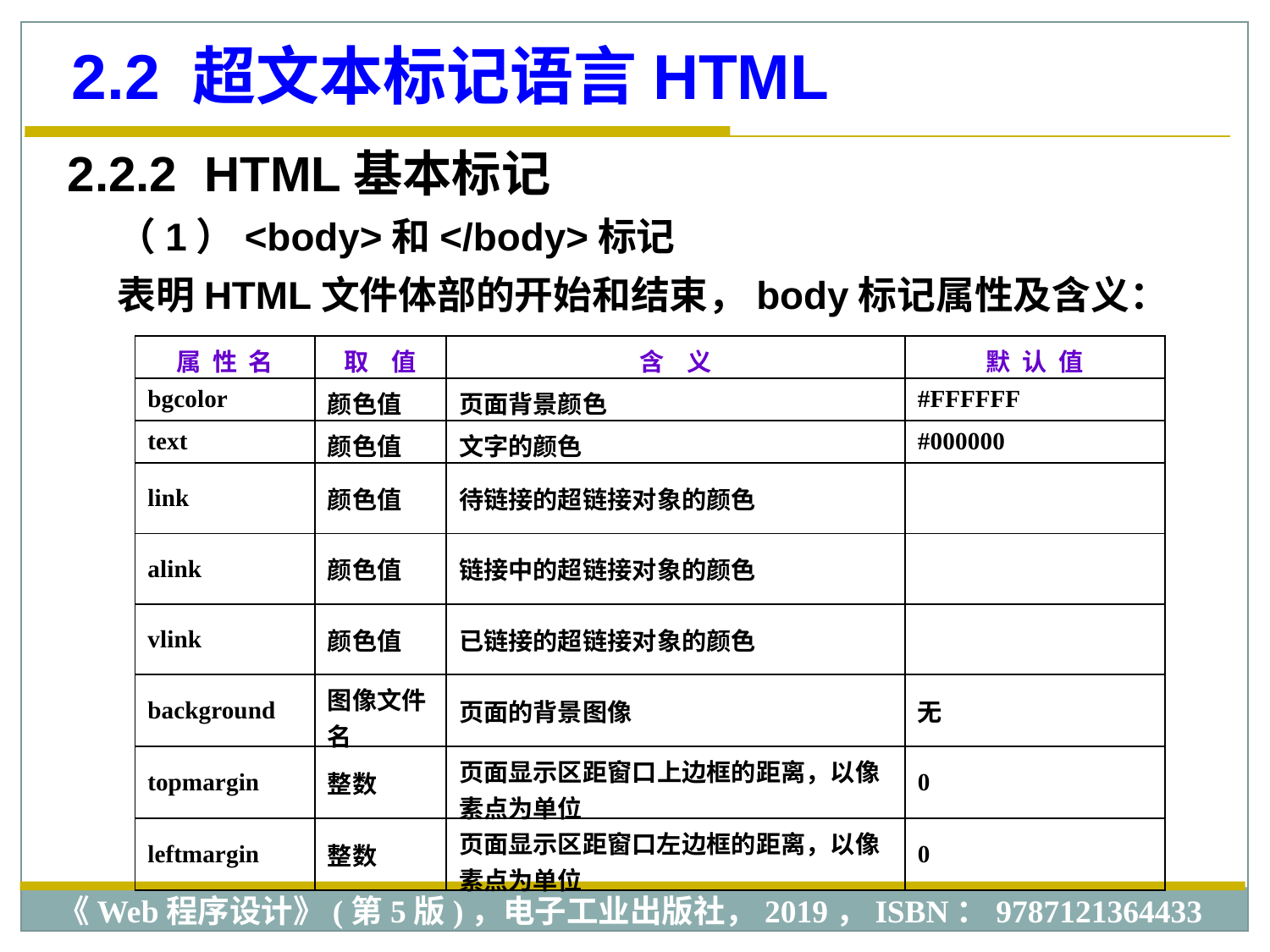

2.2 超文本标记语言HTML
2.2.2  HTML基本标记
（1）<body>和</body>标记
表明HTML文件体部的开始和结束，body标记属性及含义：

| 属 性 名 | 取 值 | 含 义 | 默 认 值 |
| --- | --- | --- | --- |
| bgcolor | 颜色值 | 页面背景颜色 | #FFFFFF |
| text | 颜色值 | 文字的颜色 | #000000 |
| link | 颜色值 | 待链接的超链接对象的颜色 |  |
| alink | 颜色值 | 链接中的超链接对象的颜色 |  |
| vlink | 颜色值 | 已链接的超链接对象的颜色 |  |
| background | 图像文件名 | 页面的背景图像 | 无 |
| topmargin | 整数 | 页面显示区距窗口上边框的距离，以像素点为单位 | 0 |
| leftmargin | 整数 | 页面显示区距窗口左边框的距离，以像素点为单位 | 0 |